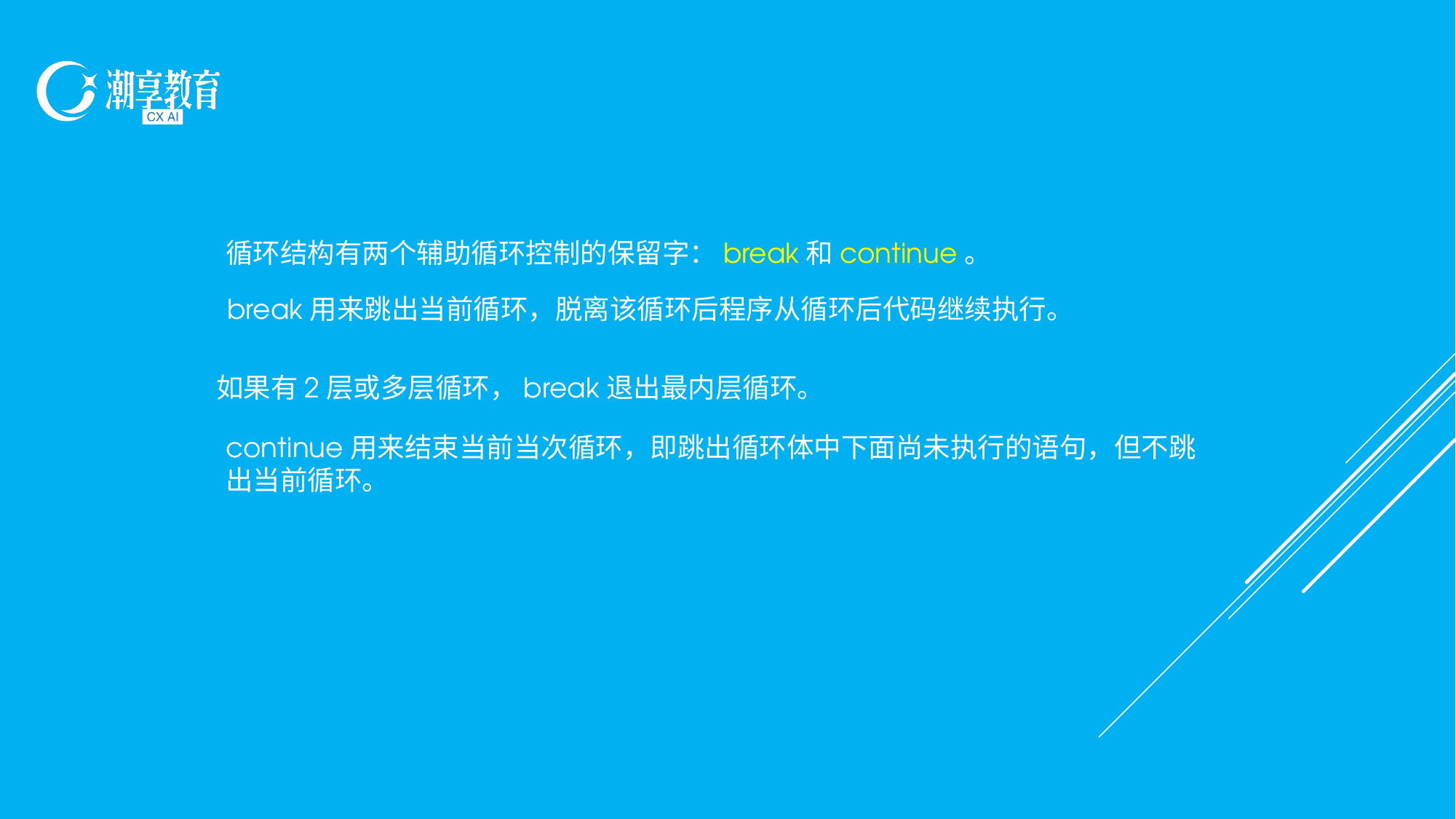

循环结构有两个辅助循环控制的保留字：break和continue。
break用来跳出当前循环，脱离该循环后程序从循环后代码继续执行。
如果有2层或多层循环，break退出最内层循环。
continue用来结束当前当次循环，即跳出循环体中下面尚未执行的语句，但不跳出当前循环。